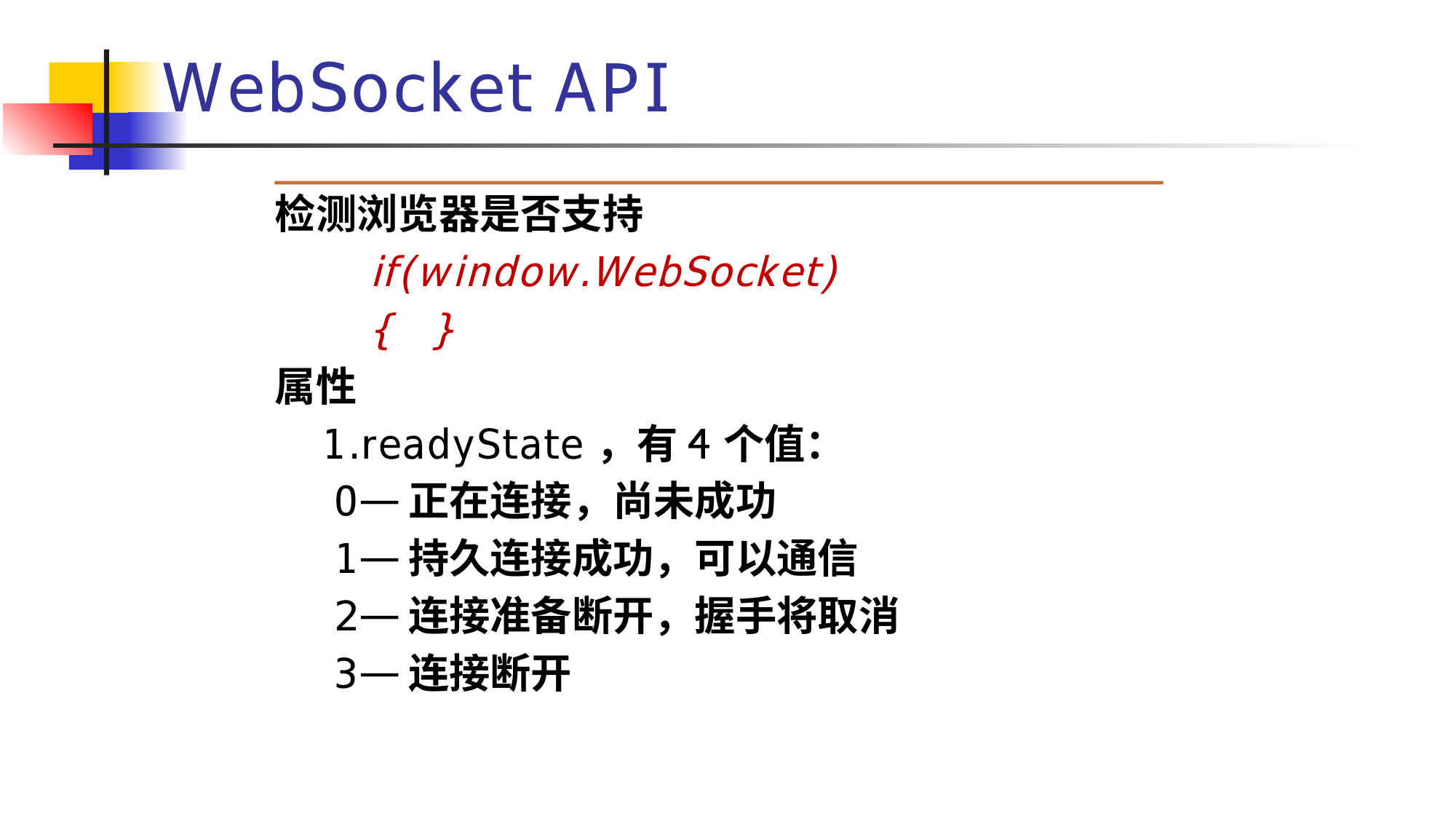

# WebSocket API
检测浏览器是否支持
        if(window.WebSocket)
        {   }
属性
    1.readyState，有4个值：
     0—正在连接，尚未成功
     1—持久连接成功，可以通信
     2—连接准备断开，握手将取消
     3—连接断开